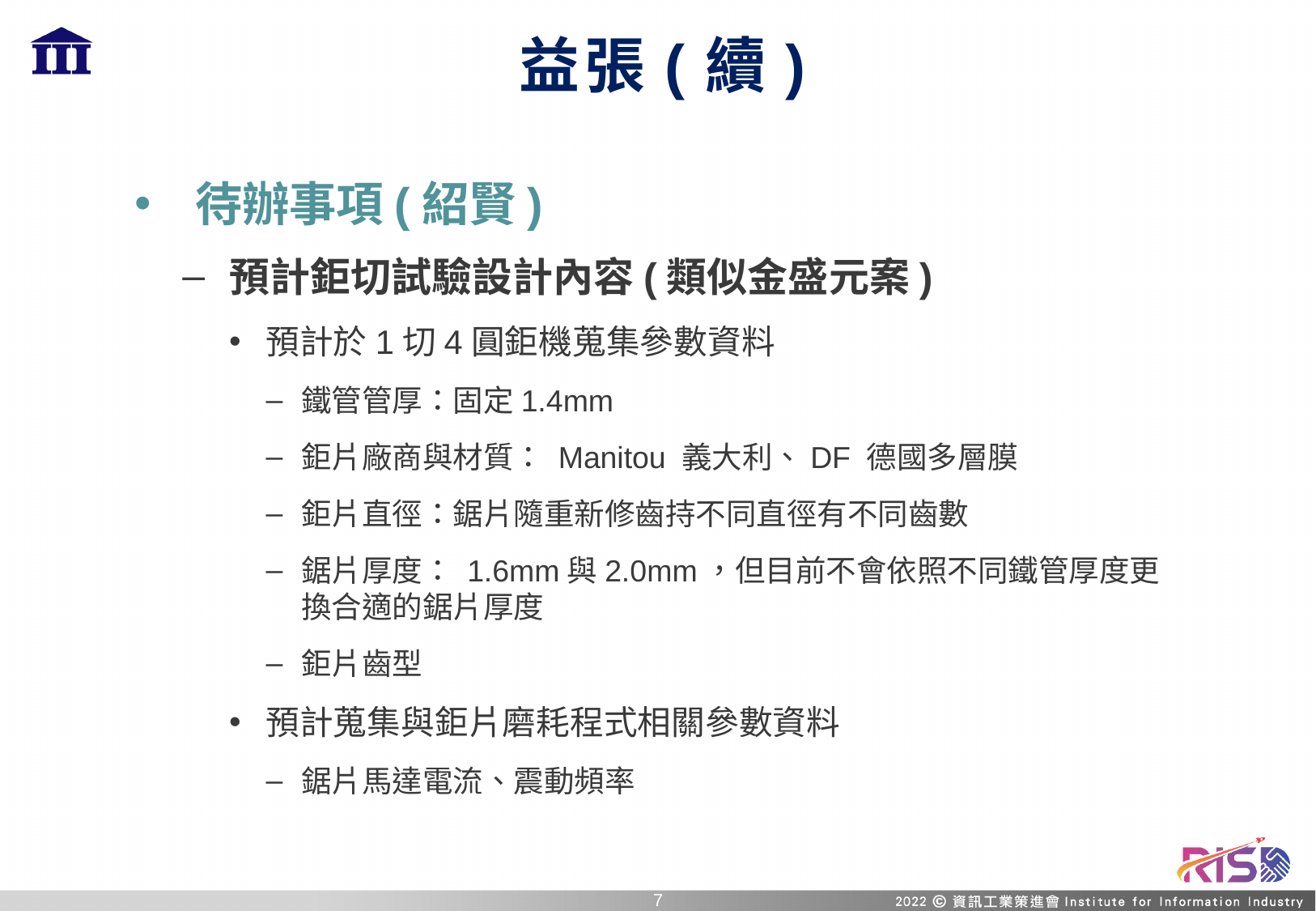

# 益張(續)
待辦事項(紹賢)
預計鉅切試驗設計內容(類似金盛元案)
預計於1切4圓鉅機蒐集參數資料
鐵管管厚：固定1.4mm
鉅片廠商與材質： Manitou 義大利、DF 德國多層膜
鉅片直徑：鋸片隨重新修齒持不同直徑有不同齒數
鋸片厚度： 1.6mm與2.0mm，但目前不會依照不同鐵管厚度更換合適的鋸片厚度
鉅片齒型
預計蒐集與鉅片磨耗程式相關參數資料
鋸片馬達電流、震動頻率
7